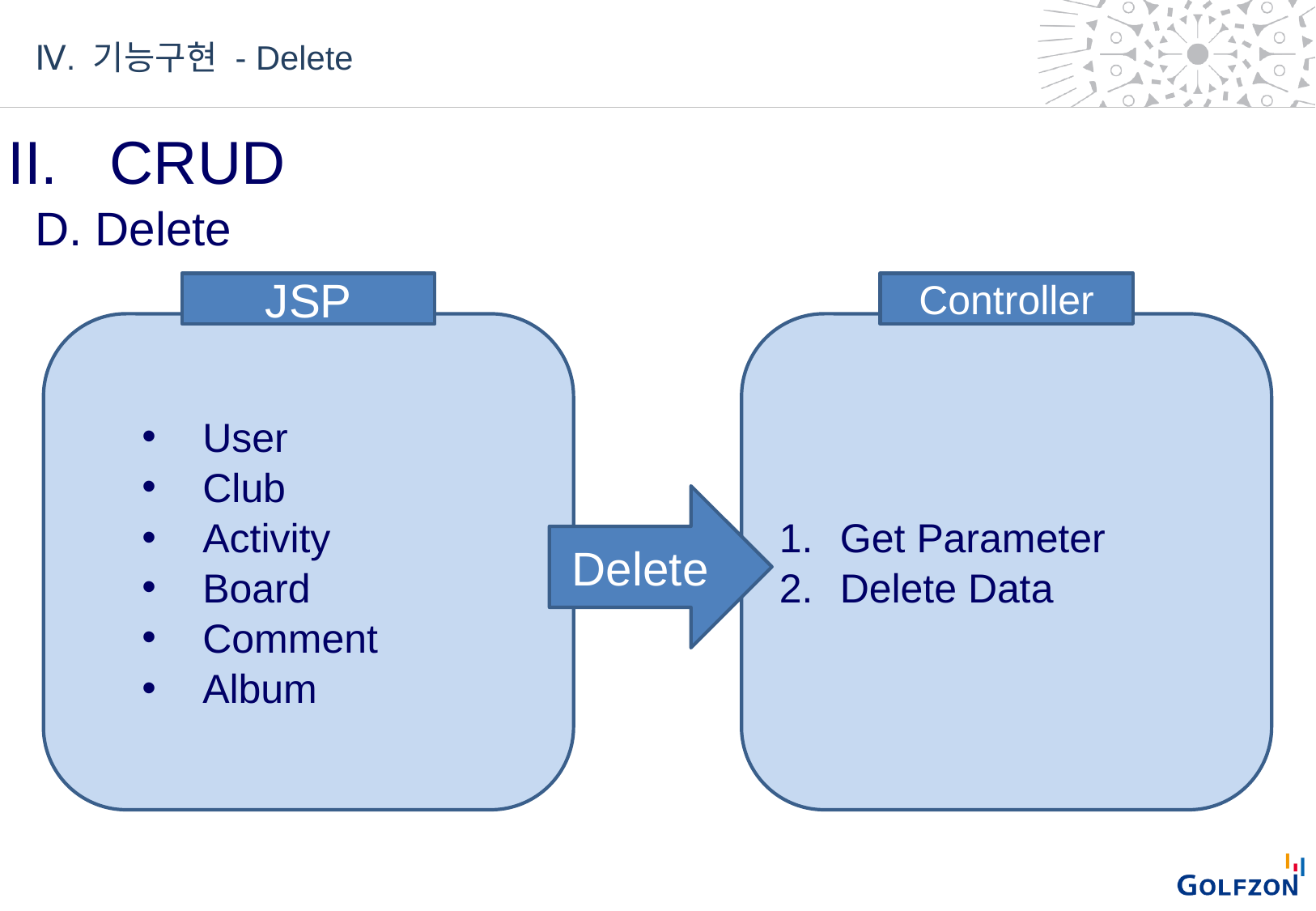

Ⅳ. 기능구현 - Delete
II. 	CRUD
D. Delete

JSP
User
Club
Activity
Board
Comment
Album
Controller

Get Parameter
Delete Data

Delete